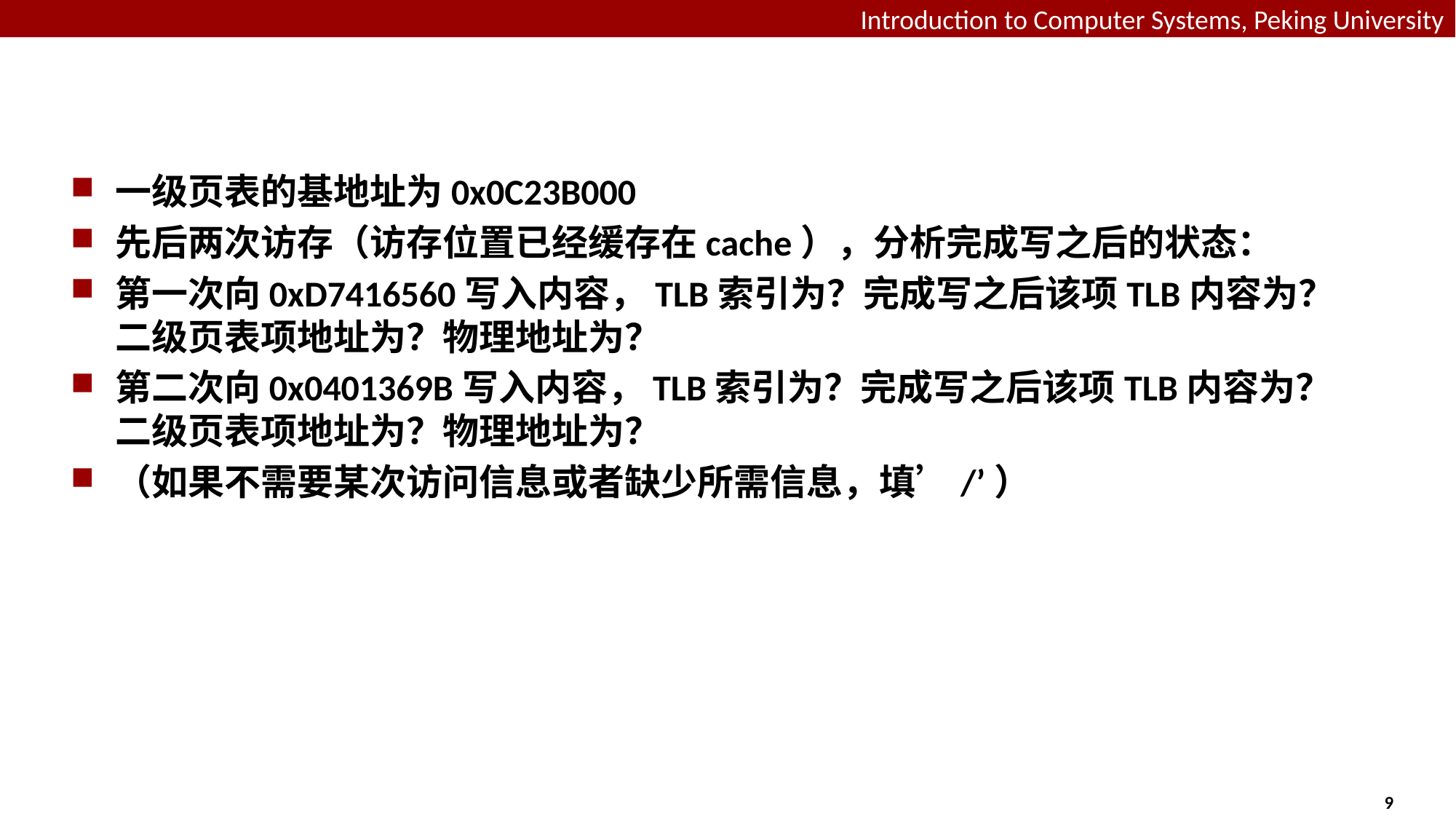

#
一级页表的基地址为0x0C23B000
先后两次访存（访存位置已经缓存在cache），分析完成写之后的状态：
第一次向0xD7416560写入内容，TLB索引为？完成写之后该项TLB内容为？二级页表项地址为？物理地址为？
第二次向0x0401369B写入内容，TLB索引为？完成写之后该项TLB内容为？二级页表项地址为？物理地址为？
（如果不需要某次访问信息或者缺少所需信息，填’/’）